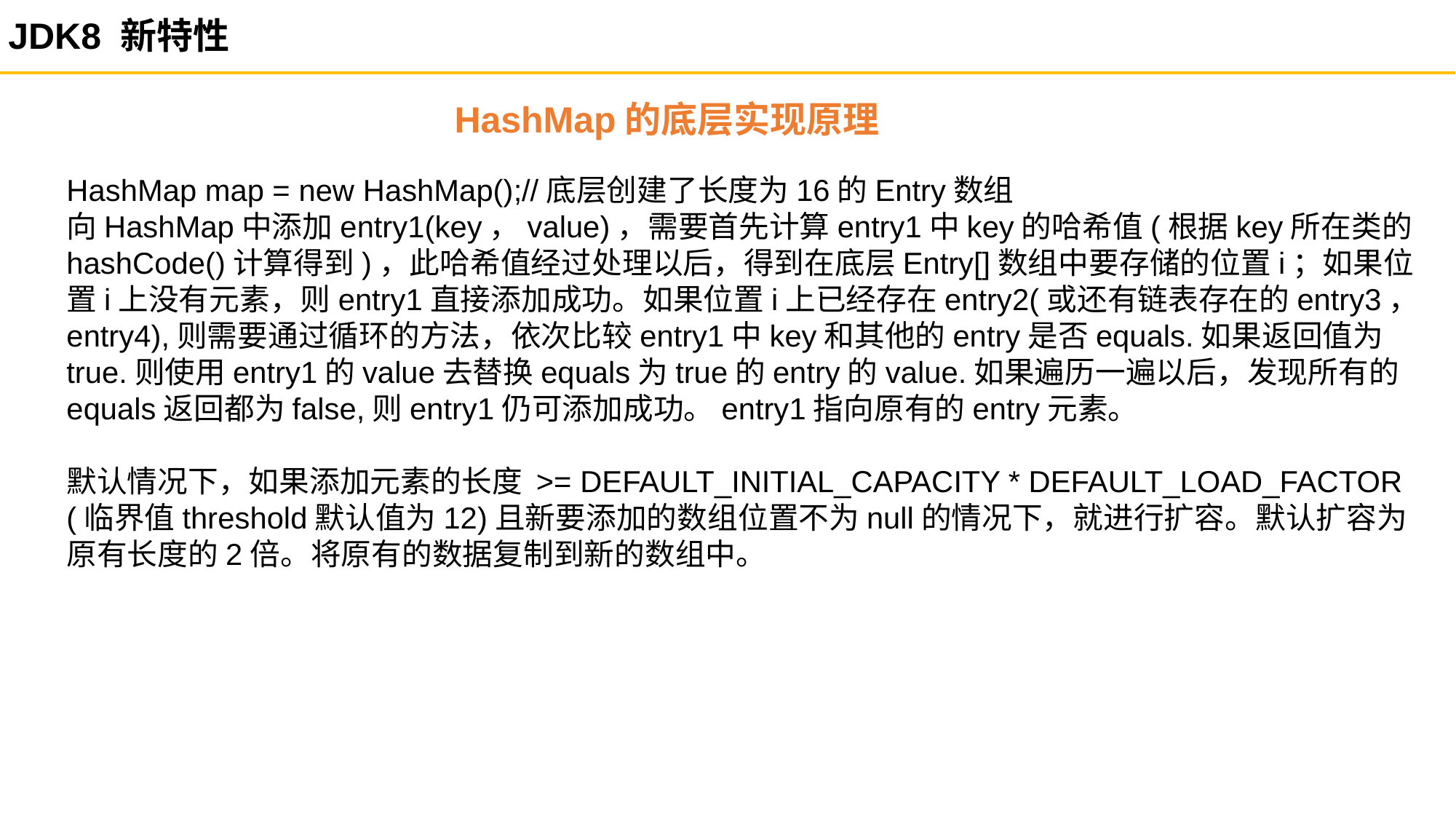

JDK8 新特性
HashMap的底层实现原理
HashMap map = new HashMap();//底层创建了长度为16的Entry数组
向HashMap中添加entry1(key，value)，需要首先计算entry1中key的哈希值(根据key所在类的hashCode()计算得到)，此哈希值经过处理以后，得到在底层Entry[]数组中要存储的位置i；如果位置i上没有元素，则entry1直接添加成功。如果位置i上已经存在entry2(或还有链表存在的entry3，entry4),则需要通过循环的方法，依次比较entry1中key和其他的entry是否equals.如果返回值为true.则使用entry1的value去替换equals为true的entry的value.如果遍历一遍以后，发现所有的equals返回都为false,则entry1仍可添加成功。entry1指向原有的entry元素。

默认情况下，如果添加元素的长度 >= DEFAULT_INITIAL_CAPACITY * DEFAULT_LOAD_FACTOR (临界值threshold默认值为12)且新要添加的数组位置不为null的情况下，就进行扩容。默认扩容为原有长度的2倍。将原有的数据复制到新的数组中。